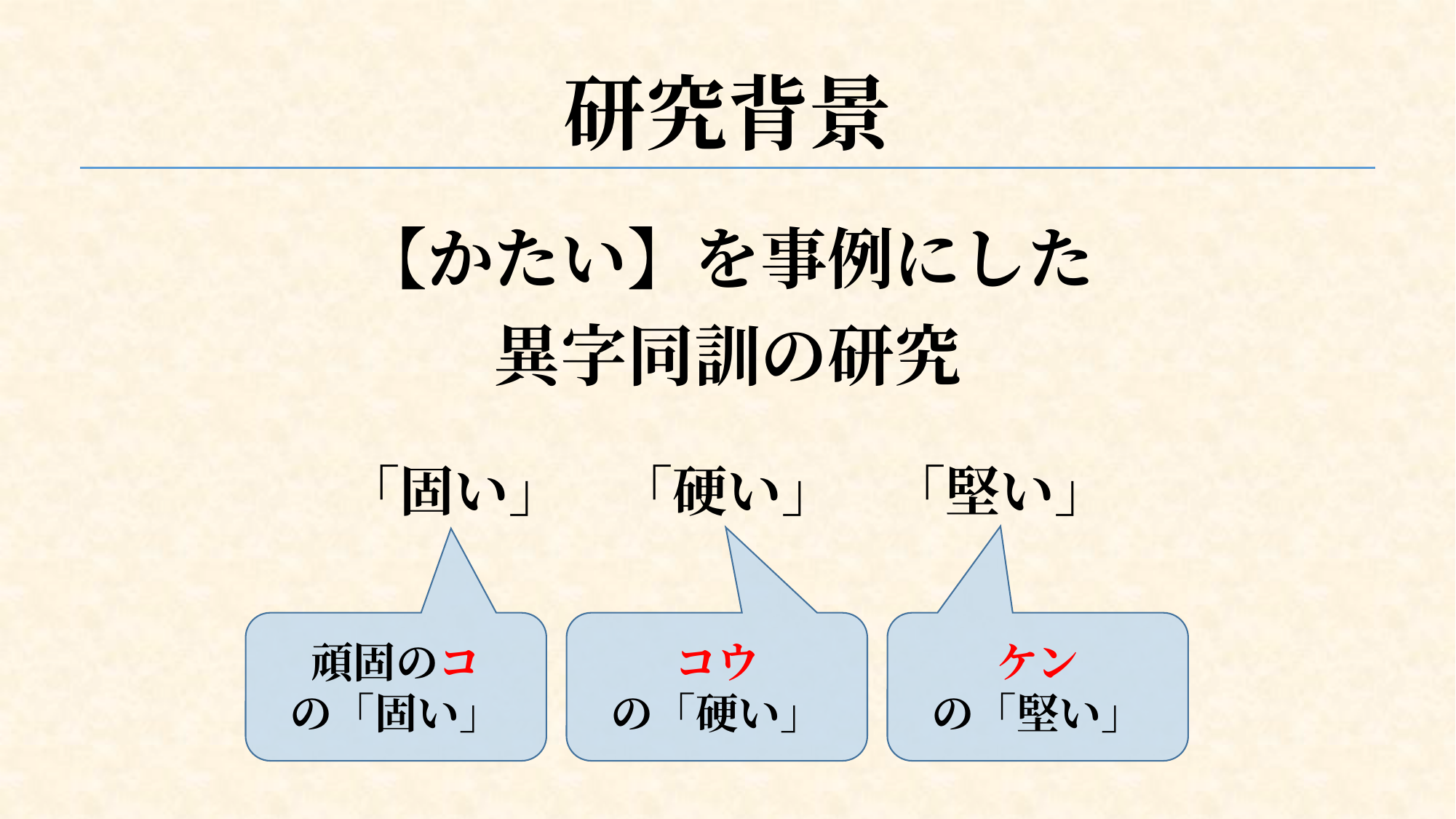

研究背景
【かたい】を事例にした
異字同訓の研究
「固い」　「硬い」　「堅い」
頑固のコ
の「固い」
コウ
の「硬い」
ケン
の「堅い」